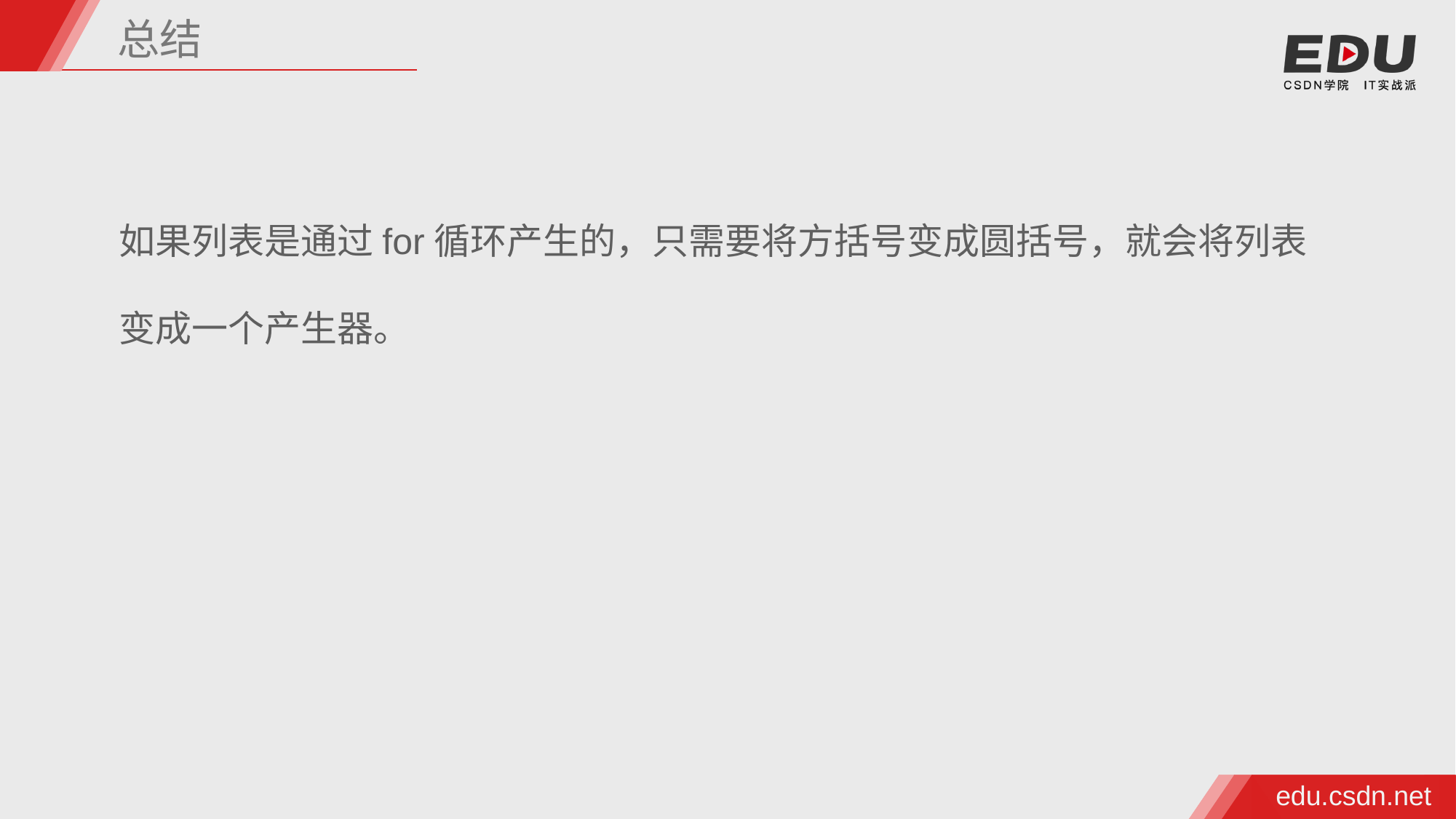

总结
如果列表是通过for循环产生的，只需要将方括号变成圆括号，就会将列表
变成一个产生器。
edu.csdn.net